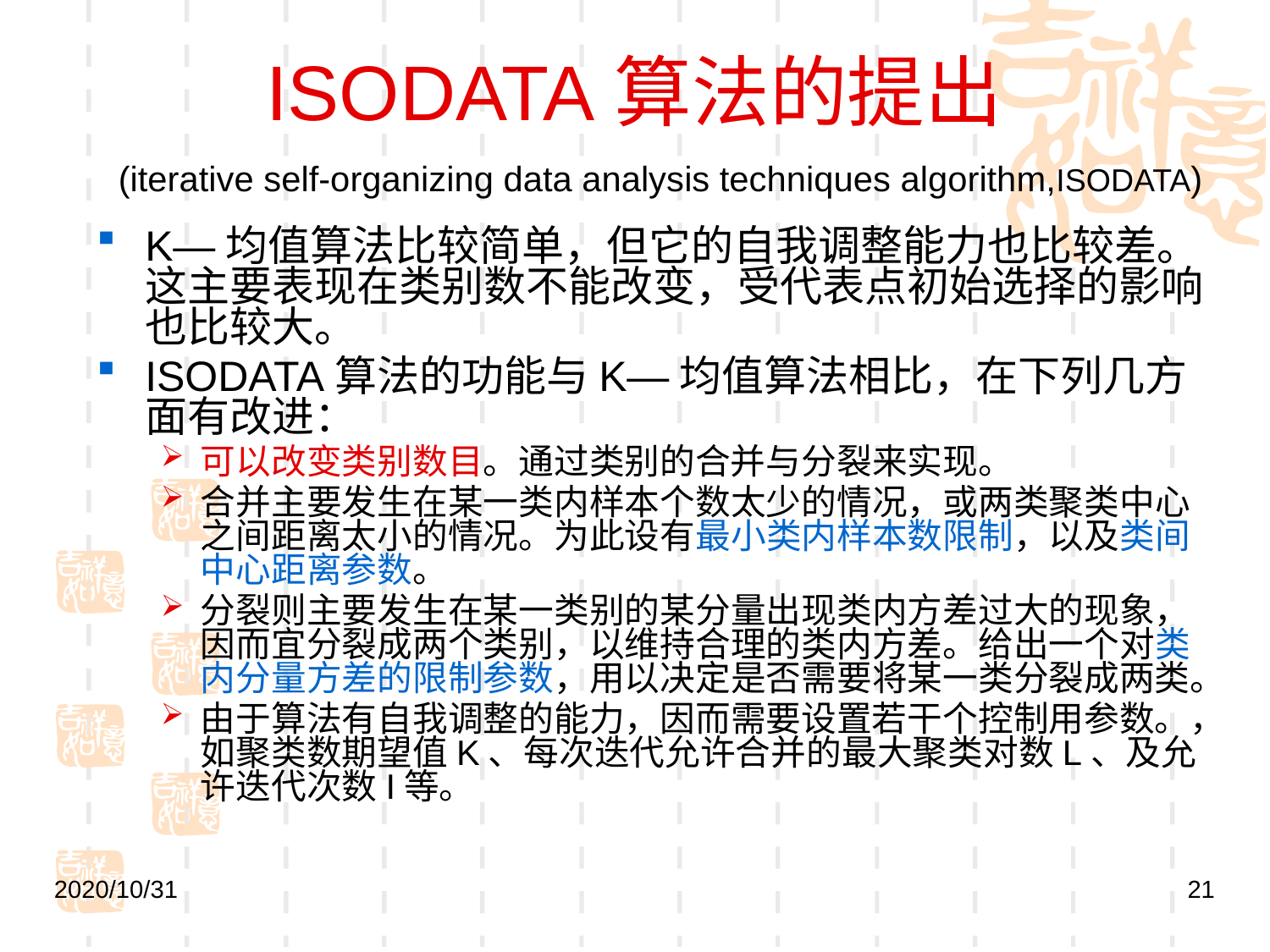

# ISODATA算法的提出
(iterative self-organizing data analysis techniques algorithm,ISODATA)
K—均值算法比较简单，但它的自我调整能力也比较差。这主要表现在类别数不能改变，受代表点初始选择的影响也比较大。
ISODATA算法的功能与K—均值算法相比，在下列几方面有改进：
可以改变类别数目。通过类别的合并与分裂来实现。
合并主要发生在某一类内样本个数太少的情况，或两类聚类中心之间距离太小的情况。为此设有最小类内样本数限制，以及类间中心距离参数。
分裂则主要发生在某一类别的某分量出现类内方差过大的现象，因而宜分裂成两个类别，以维持合理的类内方差。给出一个对类内分量方差的限制参数，用以决定是否需要将某一类分裂成两类。
由于算法有自我调整的能力，因而需要设置若干个控制用参数。，如聚类数期望值K、每次迭代允许合并的最大聚类对数L、及允许迭代次数I等。
2020/10/31
21